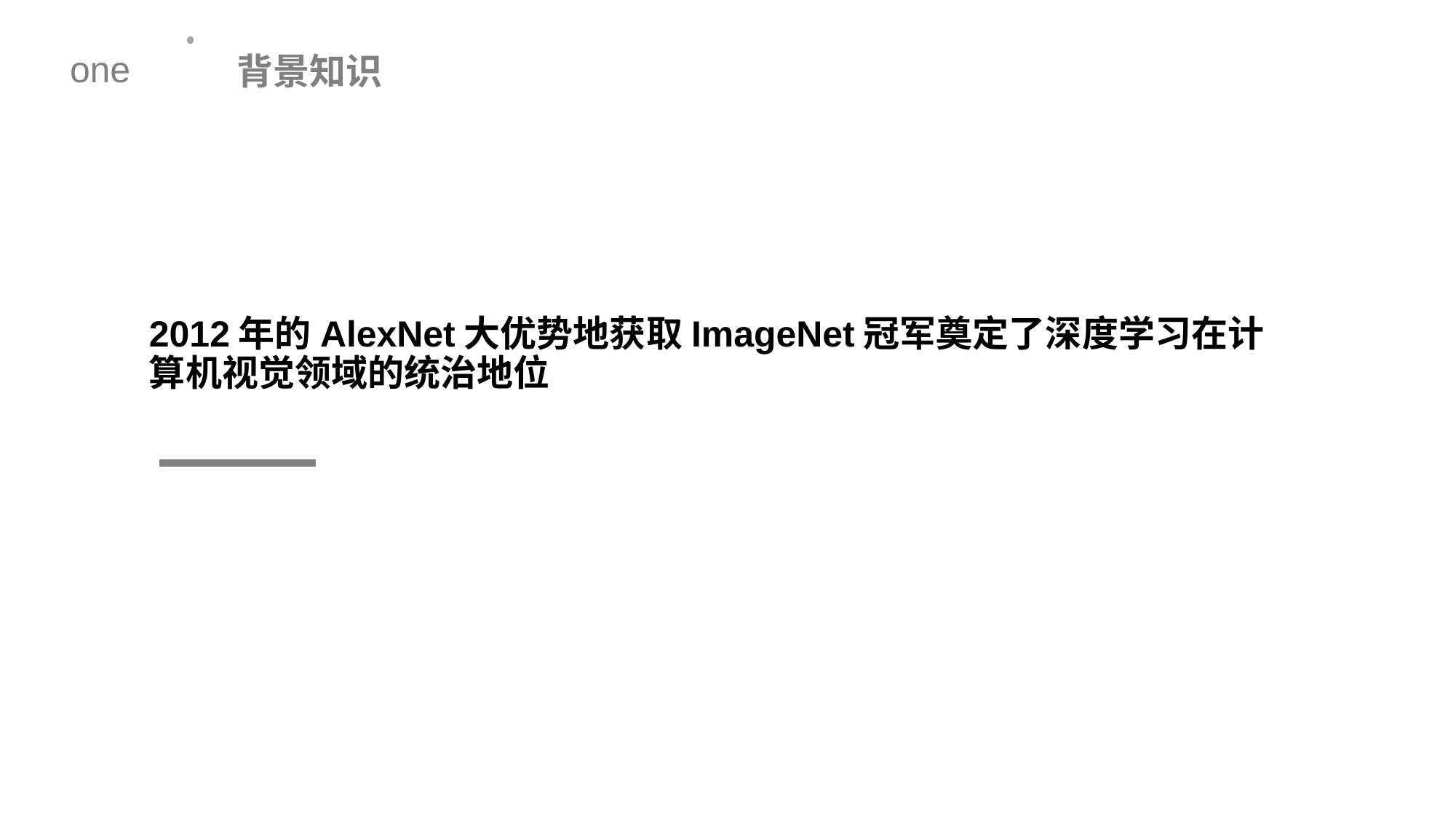

背景知识

one
2012年的AlexNet大优势地获取ImageNet冠军奠定了深度学习在计算机视觉领域的统治地位